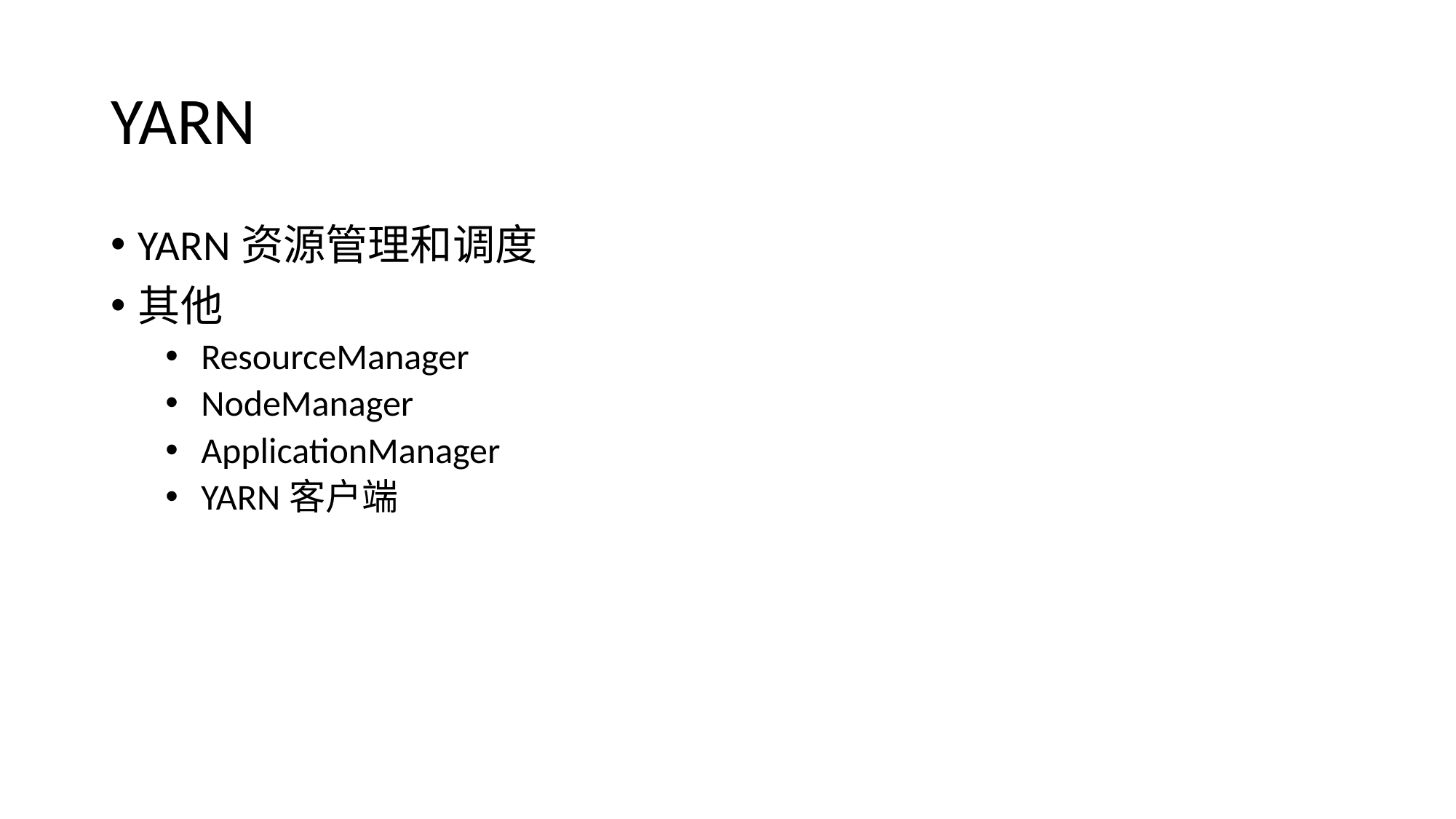

# YARN
YARN资源管理和调度
其他
 ResourceManager
 NodeManager
 ApplicationManager
 YARN客户端